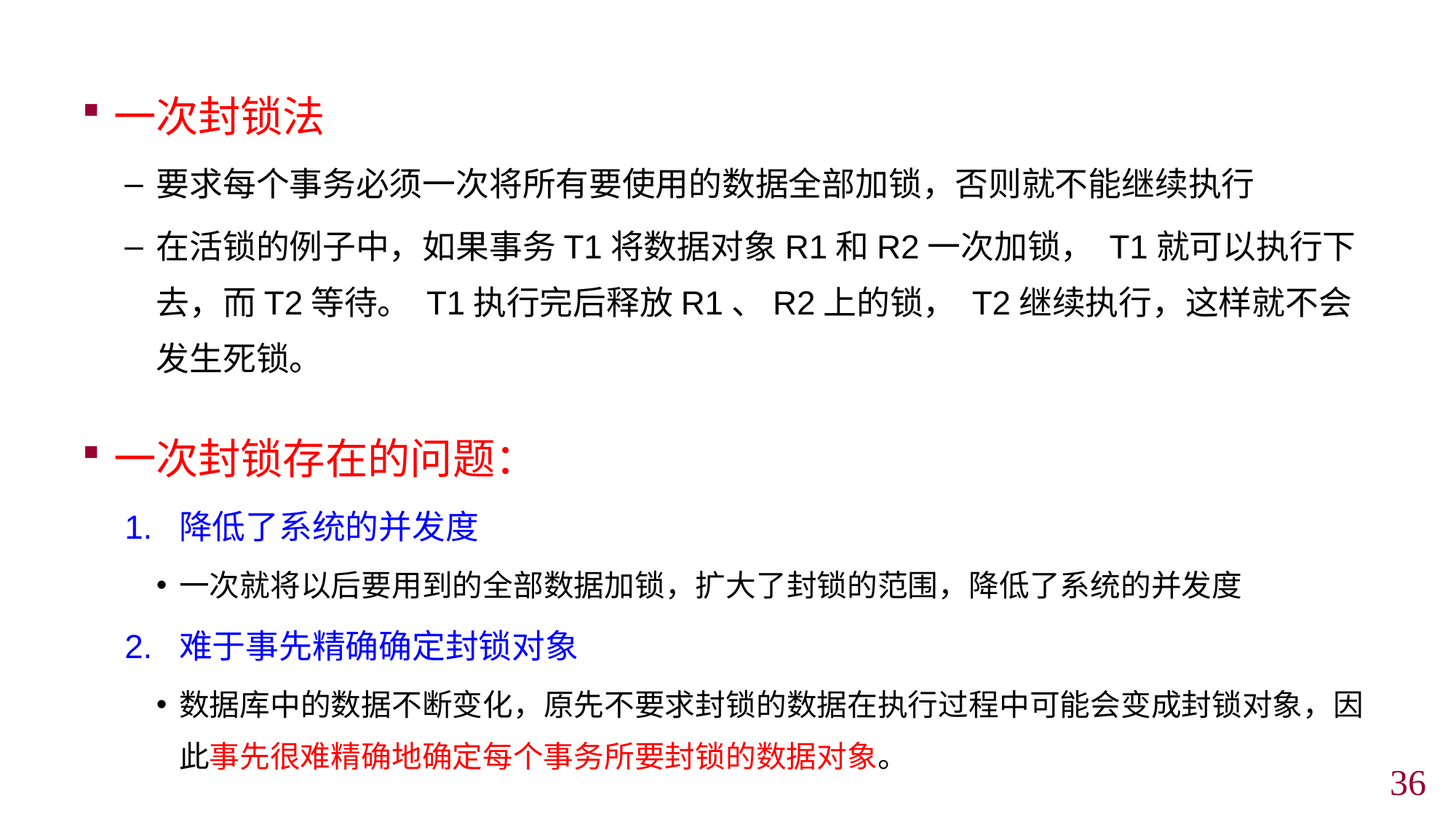

一次封锁法
要求每个事务必须一次将所有要使用的数据全部加锁，否则就不能继续执行
在活锁的例子中，如果事务T1将数据对象R1和R2一次加锁， T1就可以执行下去，而T2等待。 T1执行完后释放R1、R2上的锁， T2继续执行，这样就不会发生死锁。

一次封锁存在的问题：
降低了系统的并发度
一次就将以后要用到的全部数据加锁，扩大了封锁的范围，降低了系统的并发度
难于事先精确确定封锁对象
数据库中的数据不断变化，原先不要求封锁的数据在执行过程中可能会变成封锁对象，因此事先很难精确地确定每个事务所要封锁的数据对象。
36